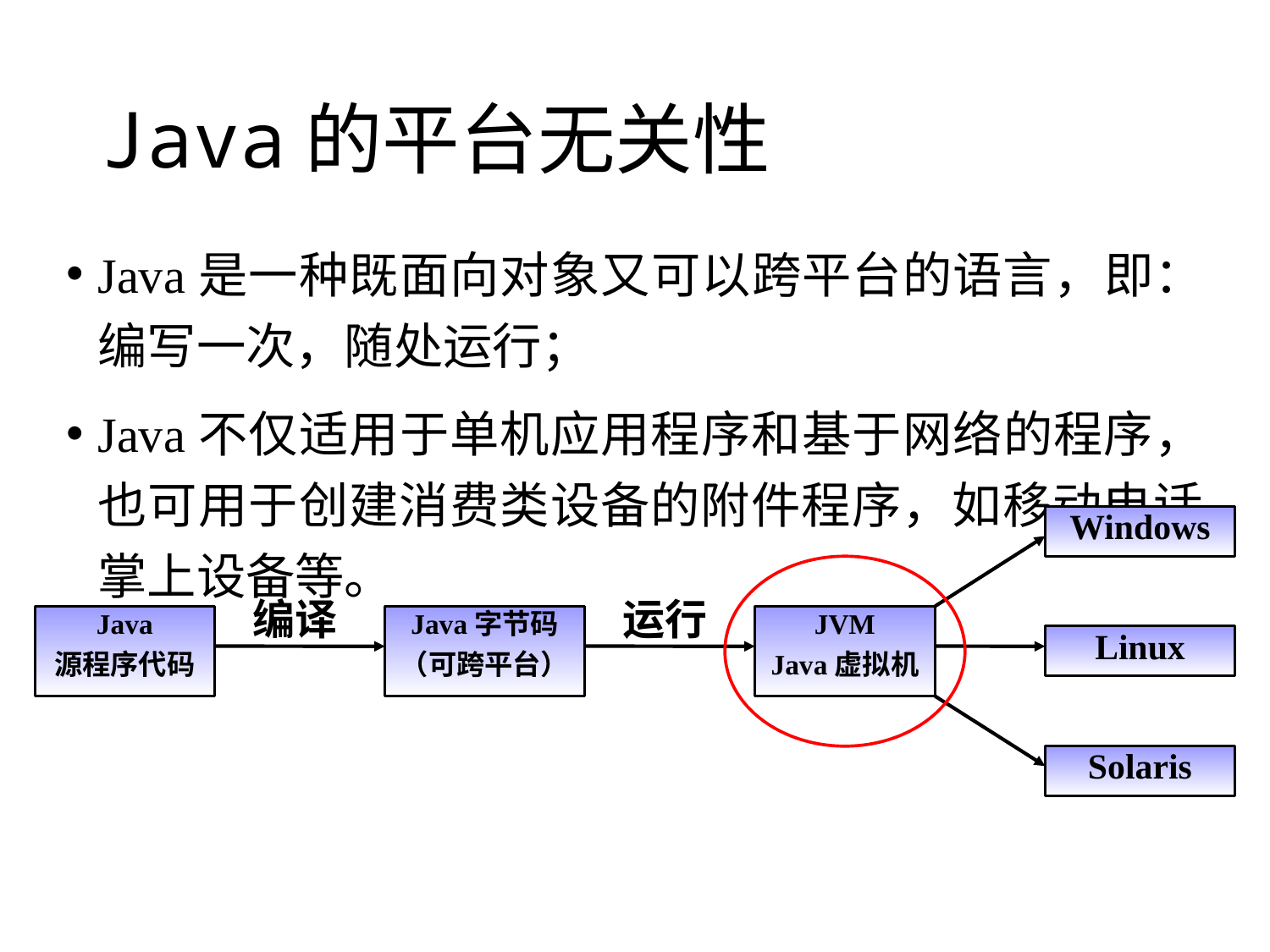

Java的平台无关性
Java是一种既面向对象又可以跨平台的语言，即：编写一次，随处运行；
Java不仅适用于单机应用程序和基于网络的程序，也可用于创建消费类设备的附件程序，如移动电话、掌上设备等。
Windows

编译
运行
Java
源程序代码
Java字节码
（可跨平台）
JVM
Java虚拟机
Linux

Solaris